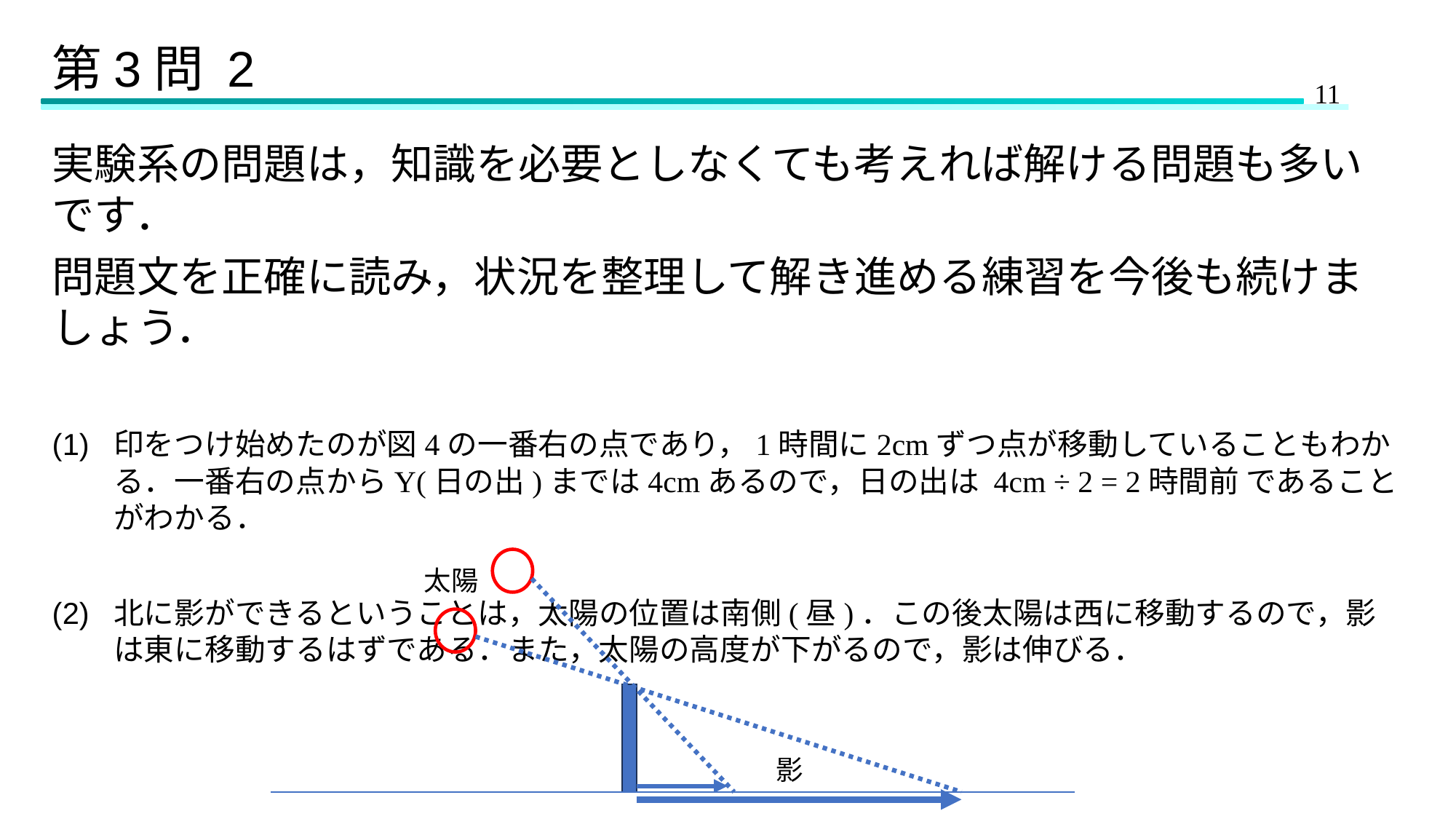

# 第3問 2
実験系の問題は，知識を必要としなくても考えれば解ける問題も多いです．
問題文を正確に読み，状況を整理して解き進める練習を今後も続けましょう．

印をつけ始めたのが図4の一番右の点であり，1時間に2cmずつ点が移動していることもわかる．一番右の点からY(日の出)までは4cmあるので，日の出は 4cm ÷ 2 = 2時間前 であることがわかる．

北に影ができるということは，太陽の位置は南側(昼)．この後太陽は西に移動するので，影は東に移動するはずである．また，太陽の高度が下がるので，影は伸びる．

太陽

影